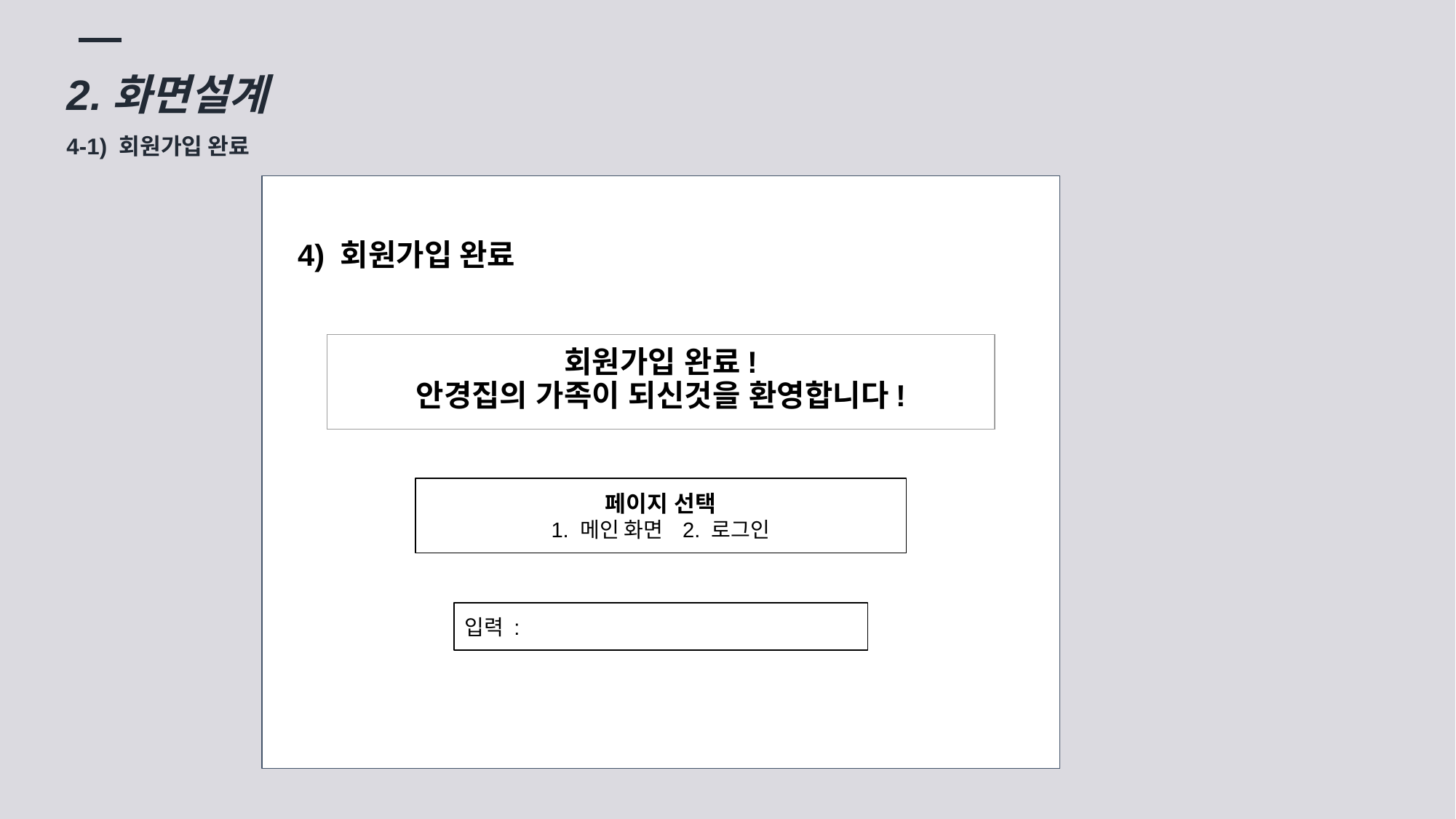

2.화면설계
4-1) 회원가입 완료

4) 회원가입 완료
| 회원가입 완료! 안경집의 가족이 되신것을 환영합니다! |  |  |
| --- | --- | --- |
|  |  |  |
페이지 선택
1. 메인 화면   2. 로그인
입력 :